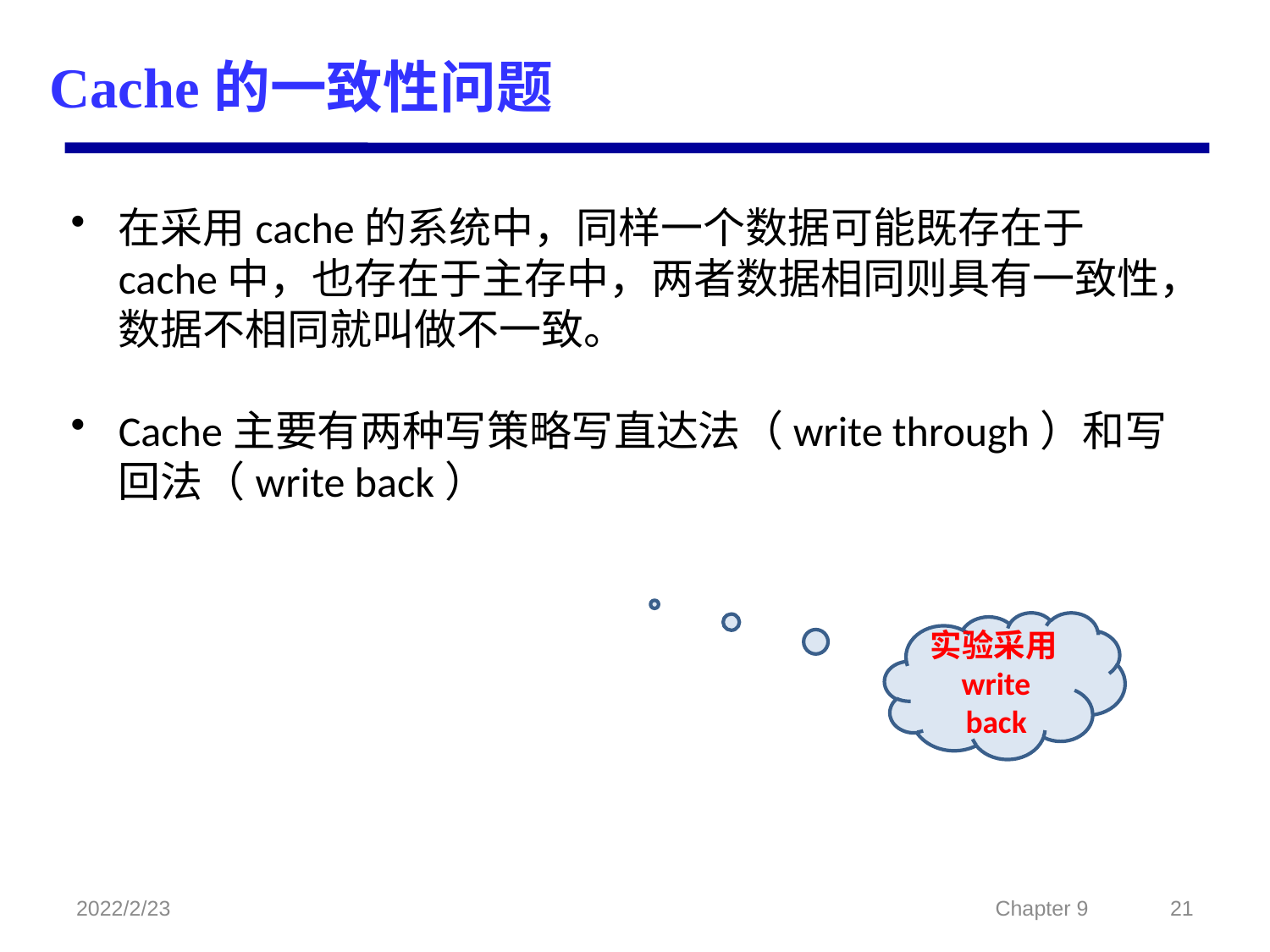

# Cache的一致性问题
在采用cache的系统中，同样一个数据可能既存在于cache中，也存在于主存中，两者数据相同则具有一致性，数据不相同就叫做不一致。

Cache主要有两种写策略写直达法（write through）和写回法（write back）

实验采用write back
2022/2/23
Chapter 9
21